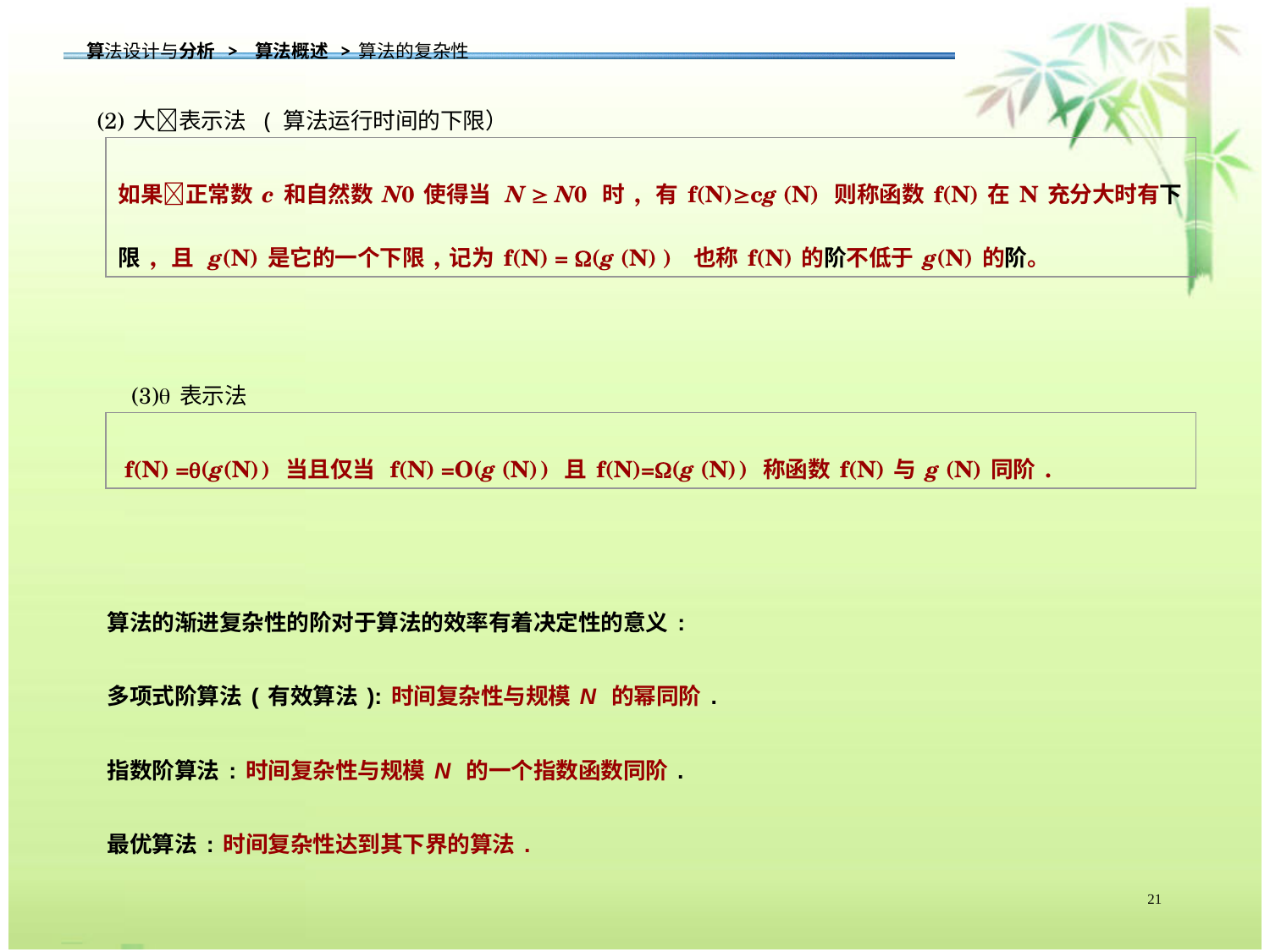

算法设计与分析 > 算法概述 >算法的复杂性
(2)大Ω表示法 (算法运行时间的下限）
如果∃正常数c和自然数N0使得当 N ≥ N0 时, 有f(N)≥cg (N) 则称函数f(N)在N充分大时有下限, 且 g(N)是它的一个下限,记为f(N) = Ω(g (N) )  也称f(N)的阶不低于g(N)的阶。
(3)θ表示法
 f(N) =θ(g(N) ) 当且仅当 f(N) =O(g (N) ) 且f(N)=Ω(g (N) ) 称函数f(N)与g (N)同阶.
算法的渐进复杂性的阶对于算法的效率有着决定性的意义:
多项式阶算法(有效算法):时间复杂性与规模N 的幂同阶.
指数阶算法:时间复杂性与规模N 的一个指数函数同阶.
最优算法:时间复杂性达到其下界的算法.
21